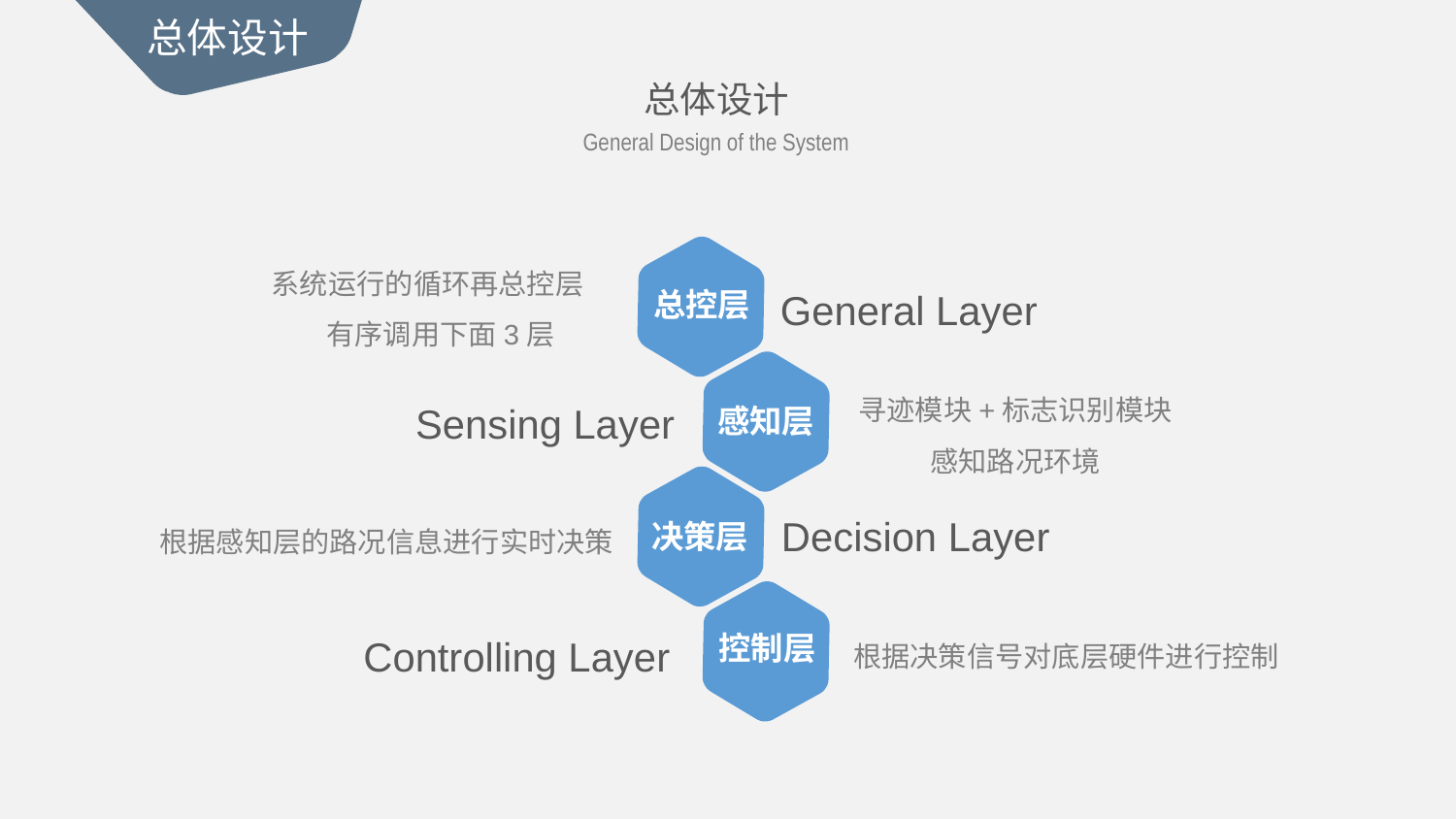

总体设计
总体设计
General Design of the System
系统运行的循环再总控层
   有序调用下面3层

总控层
General Layer

感知层
寻迹模块+标志识别模块
感知路况环境
Sensing Layer

决策层
根据感知层的路况信息进行实时决策
Decision Layer

控制层
根据决策信号对底层硬件进行控制
Controlling Layer